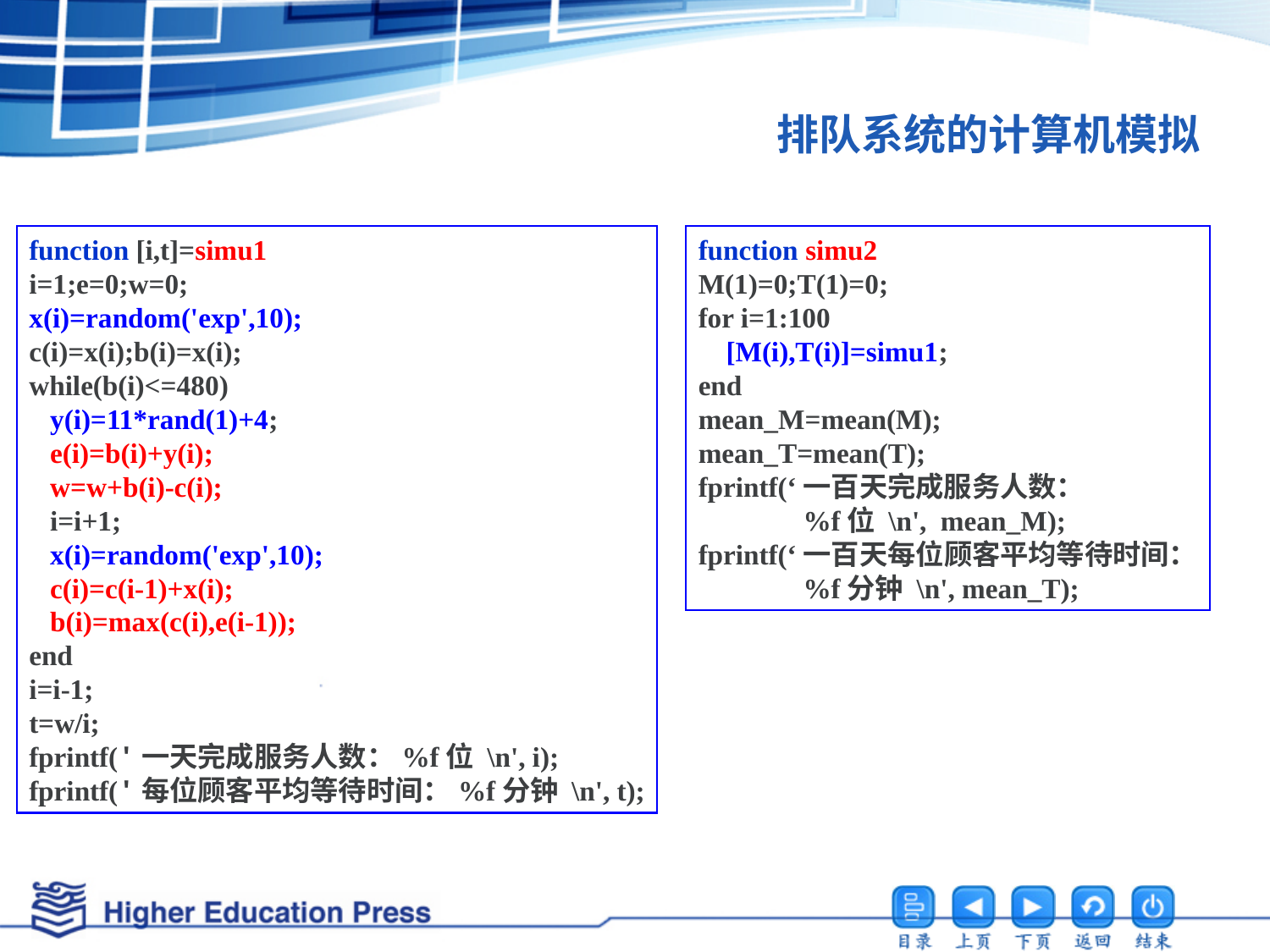

# 排队系统的计算机模拟
function [i,t]=simu1
i=1;e=0;w=0;
x(i)=random('exp',10);
c(i)=x(i);b(i)=x(i);
while(b(i)<=480)
   y(i)=11*rand(1)+4;
   e(i)=b(i)+y(i);
   w=w+b(i)-c(i);
   i=i+1;
   x(i)=random('exp',10);
   c(i)=c(i-1)+x(i);
   b(i)=max(c(i),e(i-1));
end
i=i-1;
t=w/i;
fprintf('一天完成服务人数：%f位 \n', i);
fprintf('每位顾客平均等待时间：%f分钟 \n', t);
function simu2
M(1)=0;T(1)=0;
for i=1:100
    [M(i),T(i)]=simu1;
end
mean_M=mean(M);
mean_T=mean(T);
fprintf(‘一百天完成服务人数：
               %f位 \n',  mean_M);
fprintf(‘一百天每位顾客平均等待时间：
               %f分钟 \n', mean_T);